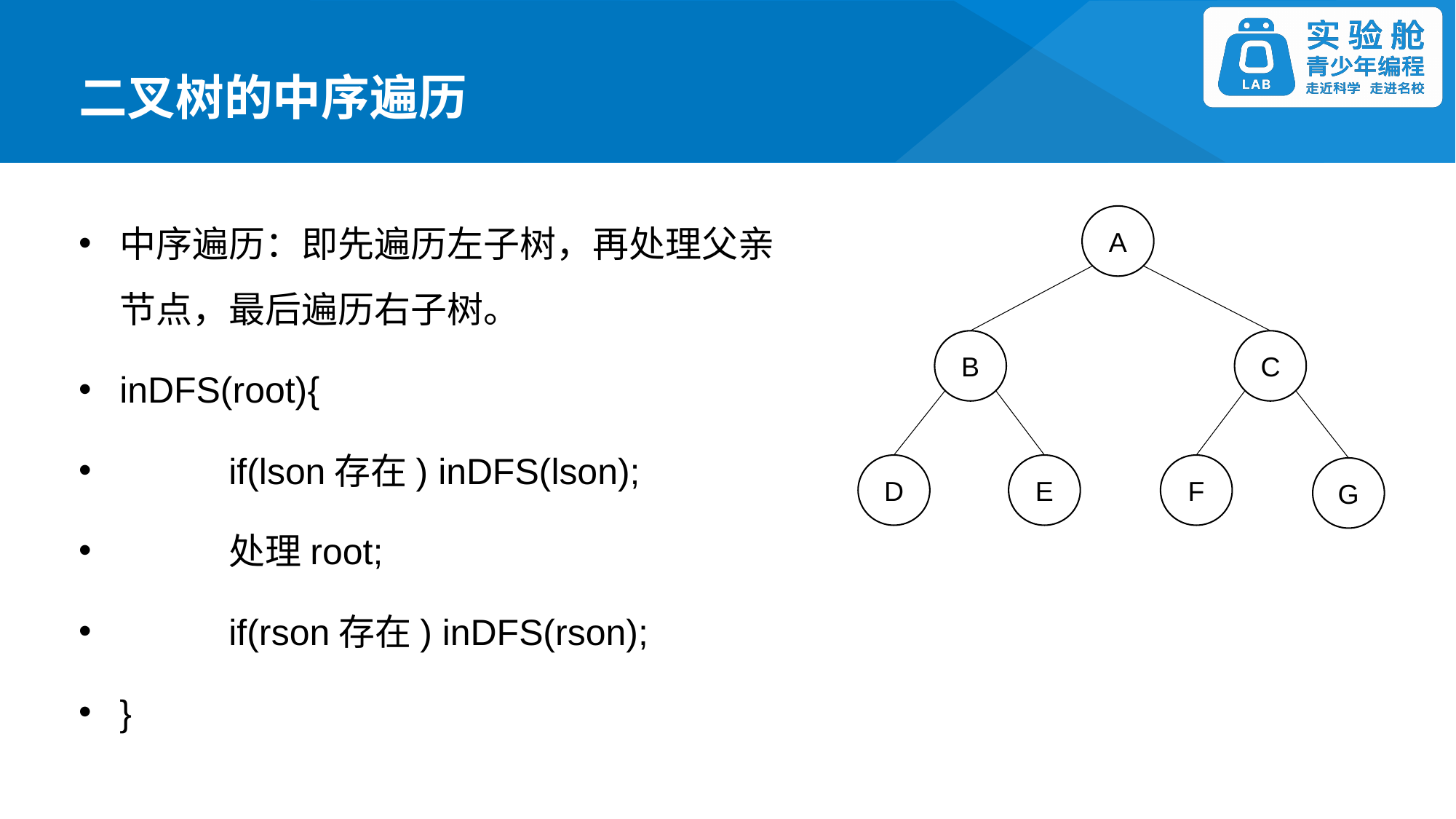

二叉树的中序遍历
中序遍历：即先遍历左子树，再处理父亲节点，最后遍历右子树。
inDFS(root){
	if(lson存在) inDFS(lson);
	处理root;
	if(rson存在) inDFS(rson);
}
A
B
C
F
D
E
G